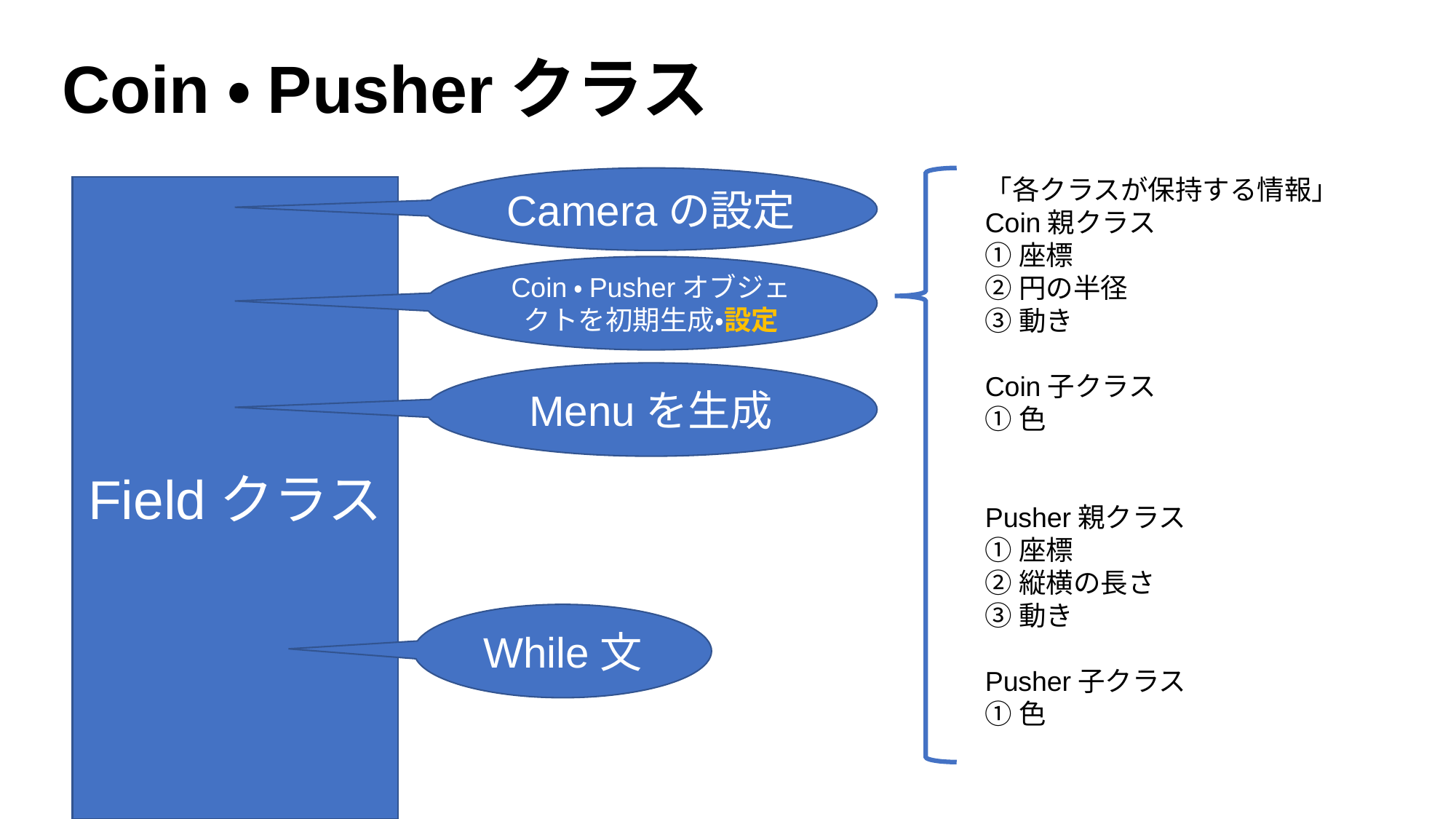

# Coin・Pusherクラス
「各クラスが保持する情報」
Coin親クラス
①座標
②円の半径
③動き

Coin子クラス
①色

Pusher親クラス
①座標
②縦横の長さ
③動き

Pusher子クラス
①色

Cameraの設定

Fieldクラス
Coin・Pusherオブジェクトを初期生成・設定
Menuを生成
While文